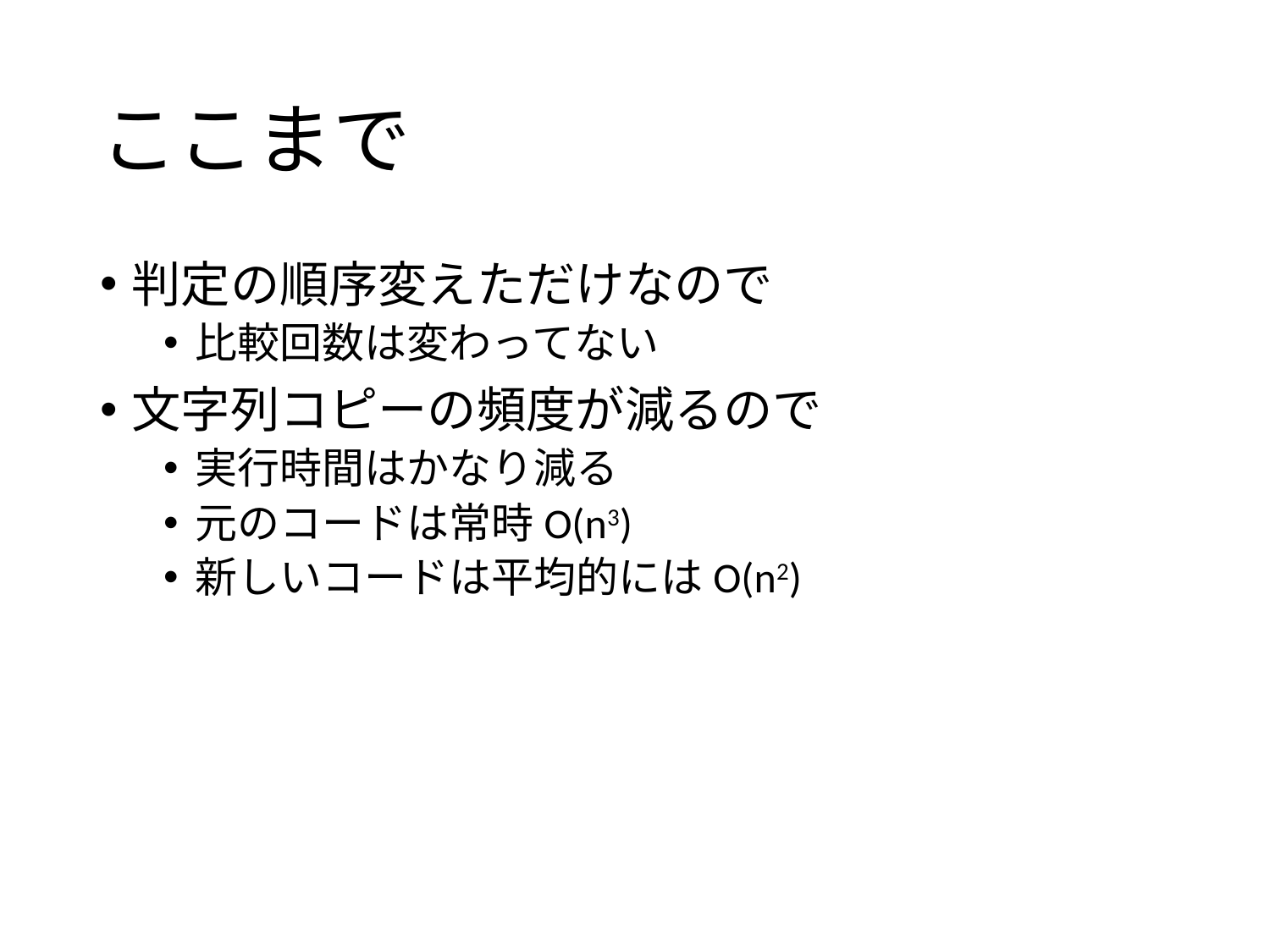

# ここまで
判定の順序変えただけなので
比較回数は変わってない
文字列コピーの頻度が減るので
実行時間はかなり減る
元のコードは常時O(n3)
新しいコードは平均的にはO(n2)